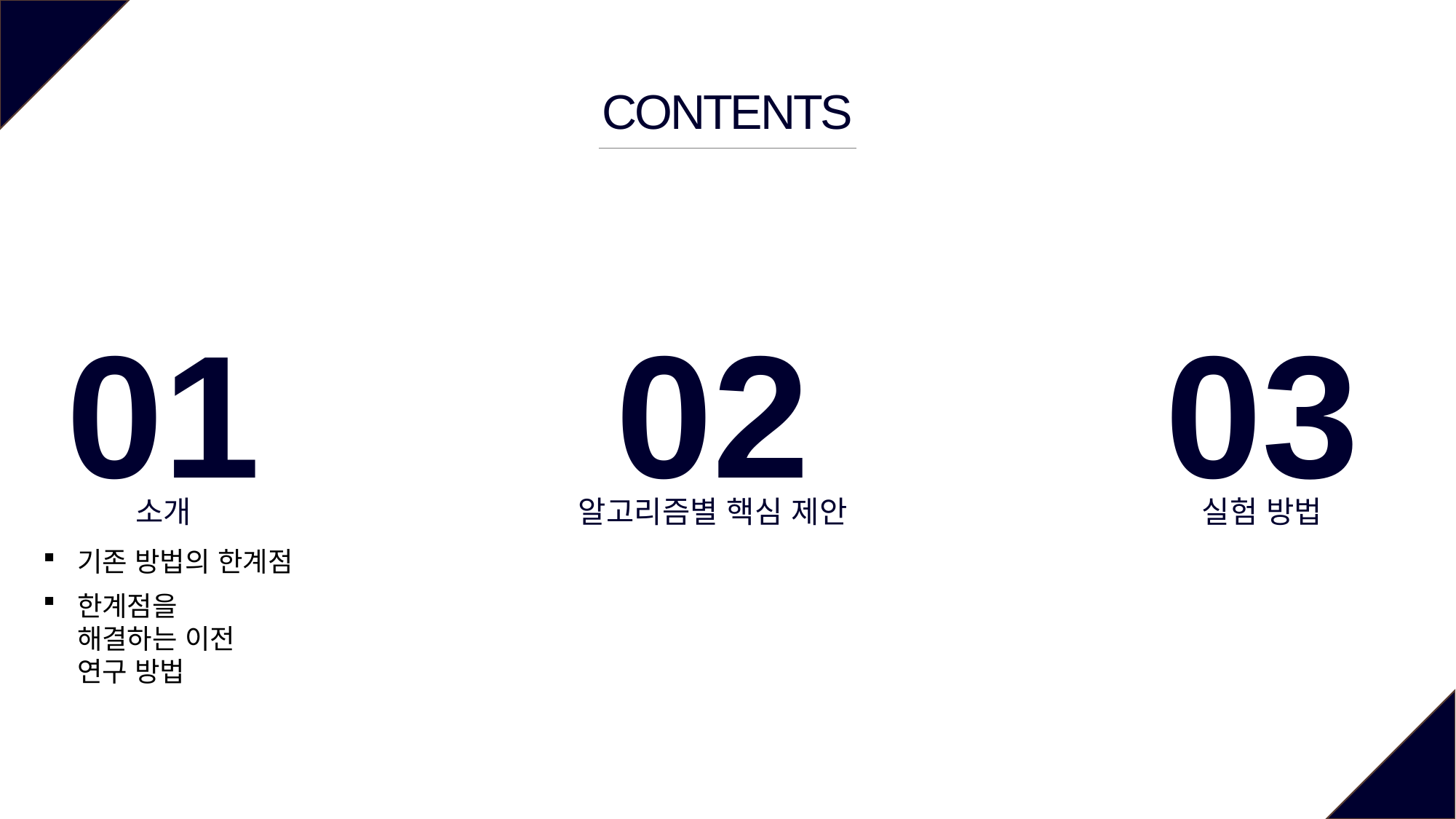

CONTENTS
01
02
03
소개
알고리즘별 핵심 제안
실험 방법
기존 방법의 한계점
한계점을 해결하는 이전 연구 방법